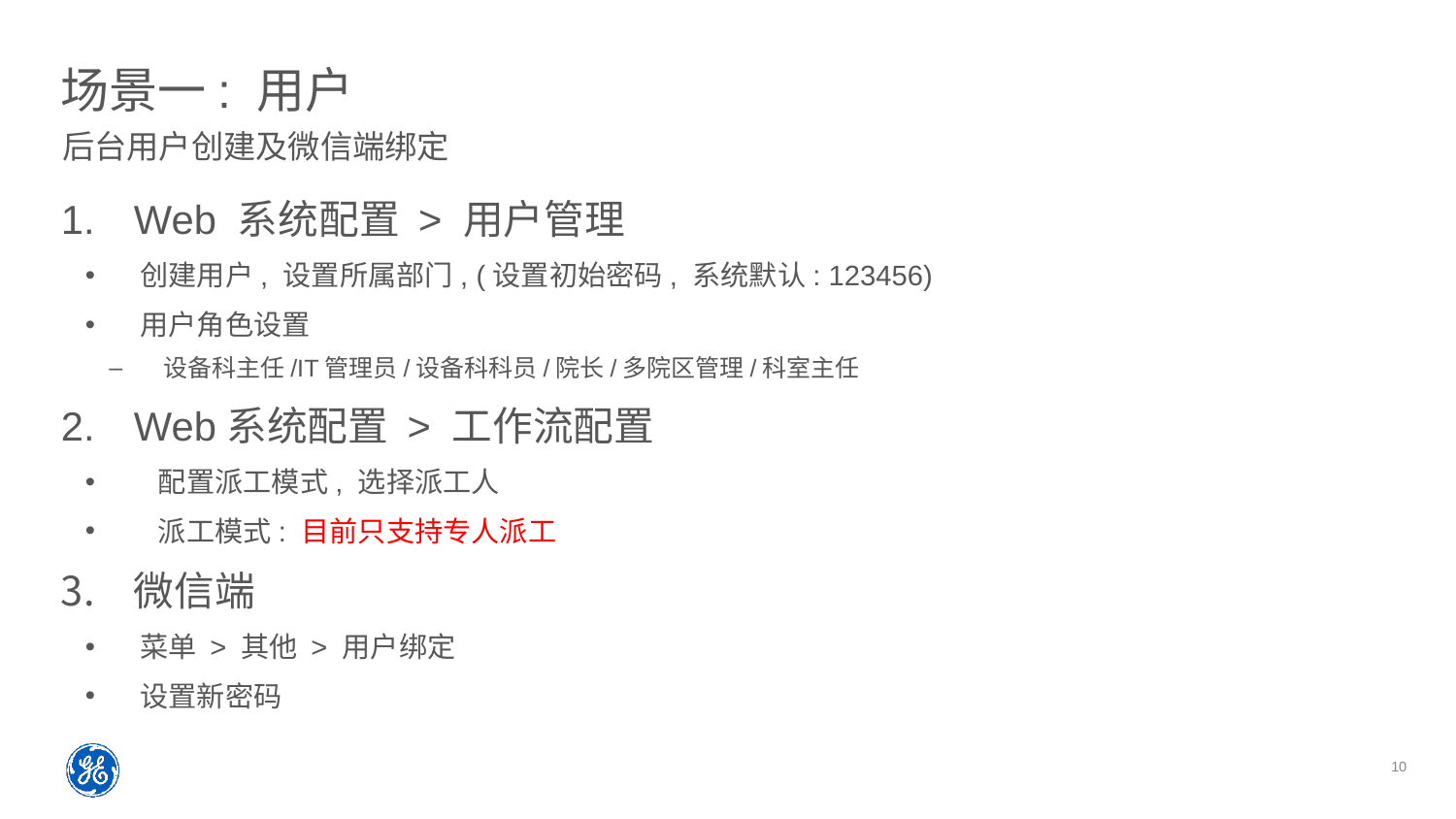

# 场景一: 用户
后台用户创建及微信端绑定
Web 系统配置 > 用户管理
创建用户, 设置所属部门, (设置初始密码, 系统默认: 123456)
用户角色设置
设备科主任/IT管理员/设备科科员/院长/多院区管理/科室主任
Web系统配置 > 工作流配置
配置派工模式, 选择派工人
派工模式: 目前只支持专人派工
微信端
菜单 > 其他 > 用户绑定
设置新密码
10